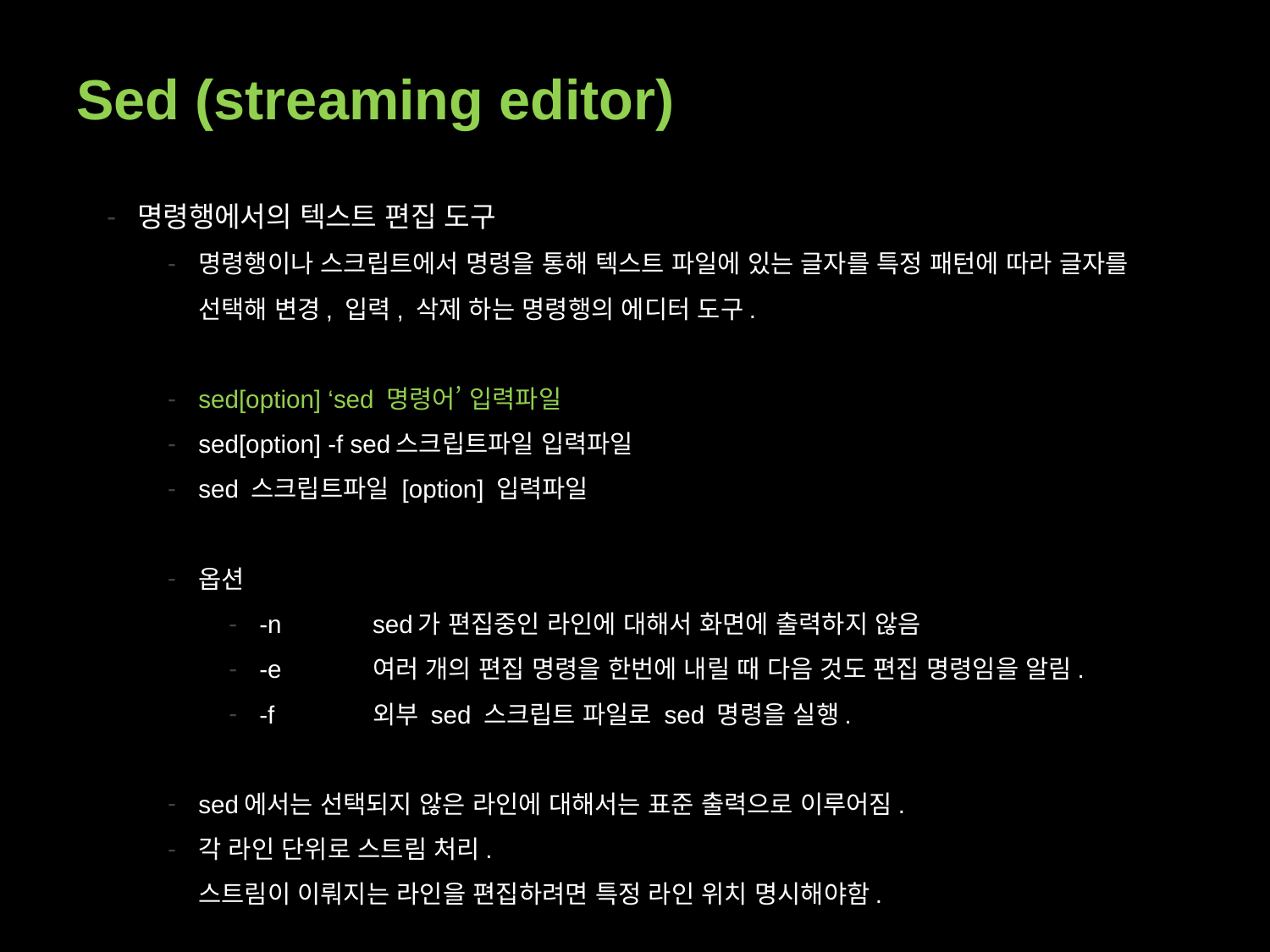

# Sed (streaming editor)
명령행에서의 텍스트 편집 도구
명령행이나 스크립트에서 명령을 통해 텍스트 파일에 있는 글자를 특정 패턴에 따라 글자를 선택해 변경, 입력, 삭제 하는 명령행의 에디터 도구.
sed[option] ‘sed 명령어’ 입력파일
sed[option] -f sed스크립트파일 입력파일
sed 스크립트파일 [option] 입력파일
옵션
-n	sed가 편집중인 라인에 대해서 화면에 출력하지 않음
-e	여러 개의 편집 명령을 한번에 내릴 때 다음 것도 편집 명령임을 알림.
-f	외부 sed 스크립트 파일로 sed 명령을 실행.
sed에서는 선택되지 않은 라인에 대해서는 표준 출력으로 이루어짐.
각 라인 단위로 스트림 처리.
스트림이 이뤄지는 라인을 편집하려면 특정 라인 위치 명시해야함.